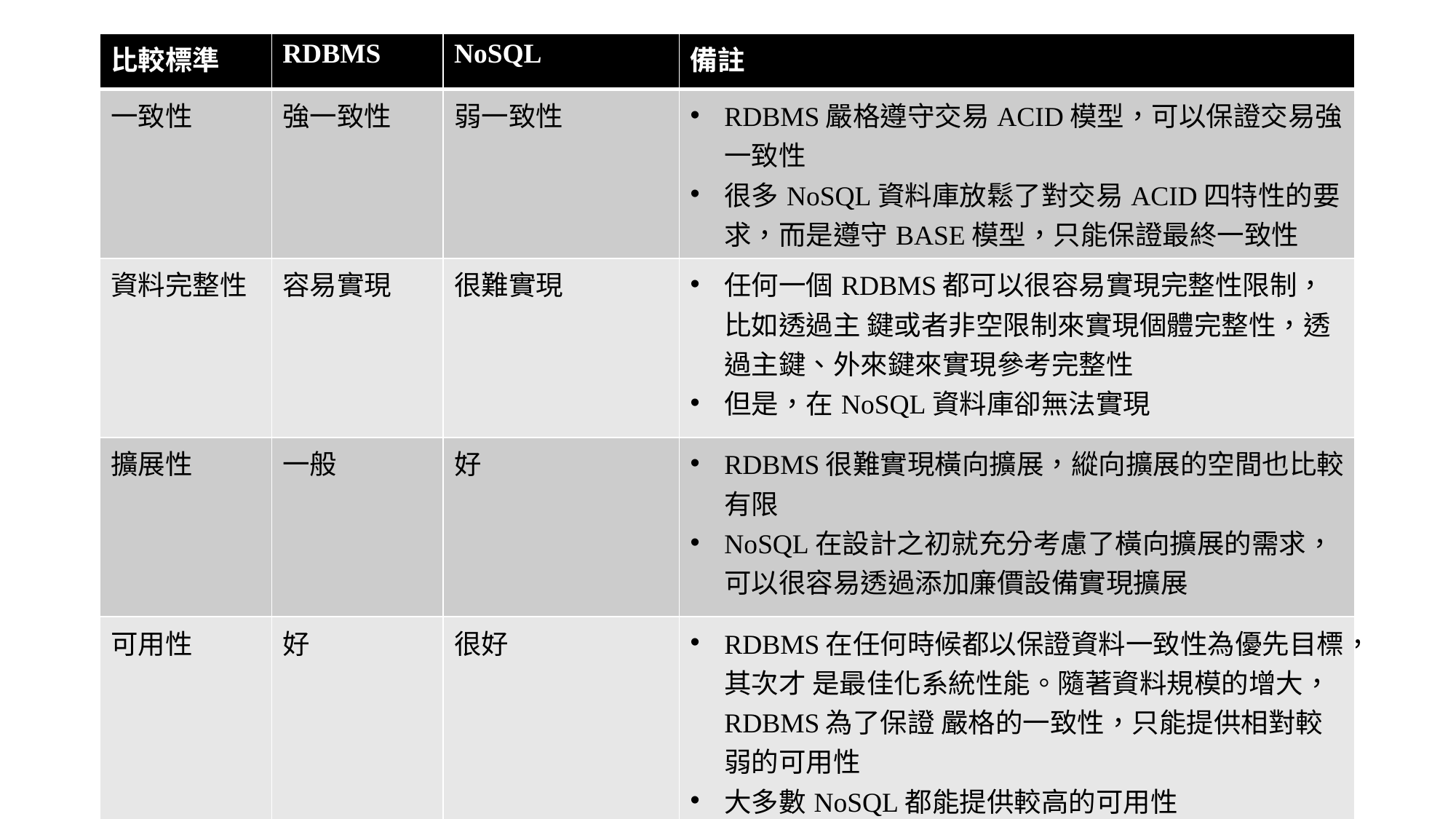

| 比較標準 | RDBMS | NoSQL | 備註 |
| --- | --- | --- | --- |
| 一致性 | 強一致性 | 弱一致性 | RDBMS嚴格遵守交易ACID模型，可以保證交易強一致性 很多NoSQL資料庫放鬆了對交易ACID四特性的要求，而是遵守BASE模型，只能保證最終一致性 |
| 資料完整性 | 容易實現 | 很難實現 | 任何一個RDBMS都可以很容易實現完整性限制，比如透過主 鍵或者非空限制來實現個體完整性，透過主鍵、外來鍵來實現參考完整性 但是，在NoSQL資料庫卻無法實現 |
| 擴展性 | 一般 | 好 | RDBMS很難實現橫向擴展，縱向擴展的空間也比較有限 NoSQL在設計之初就充分考慮了橫向擴展的需求，可以很容易透過添加廉價設備實現擴展 |
| 可用性 | 好 | 很好 | RDBMS在任何時候都以保證資料一致性為優先目標，其次才 是最佳化系統性能。隨著資料規模的增大，RDBMS為了保證 嚴格的一致性，只能提供相對較弱的可用性 大多數NoSQL都能提供較高的可用性 |